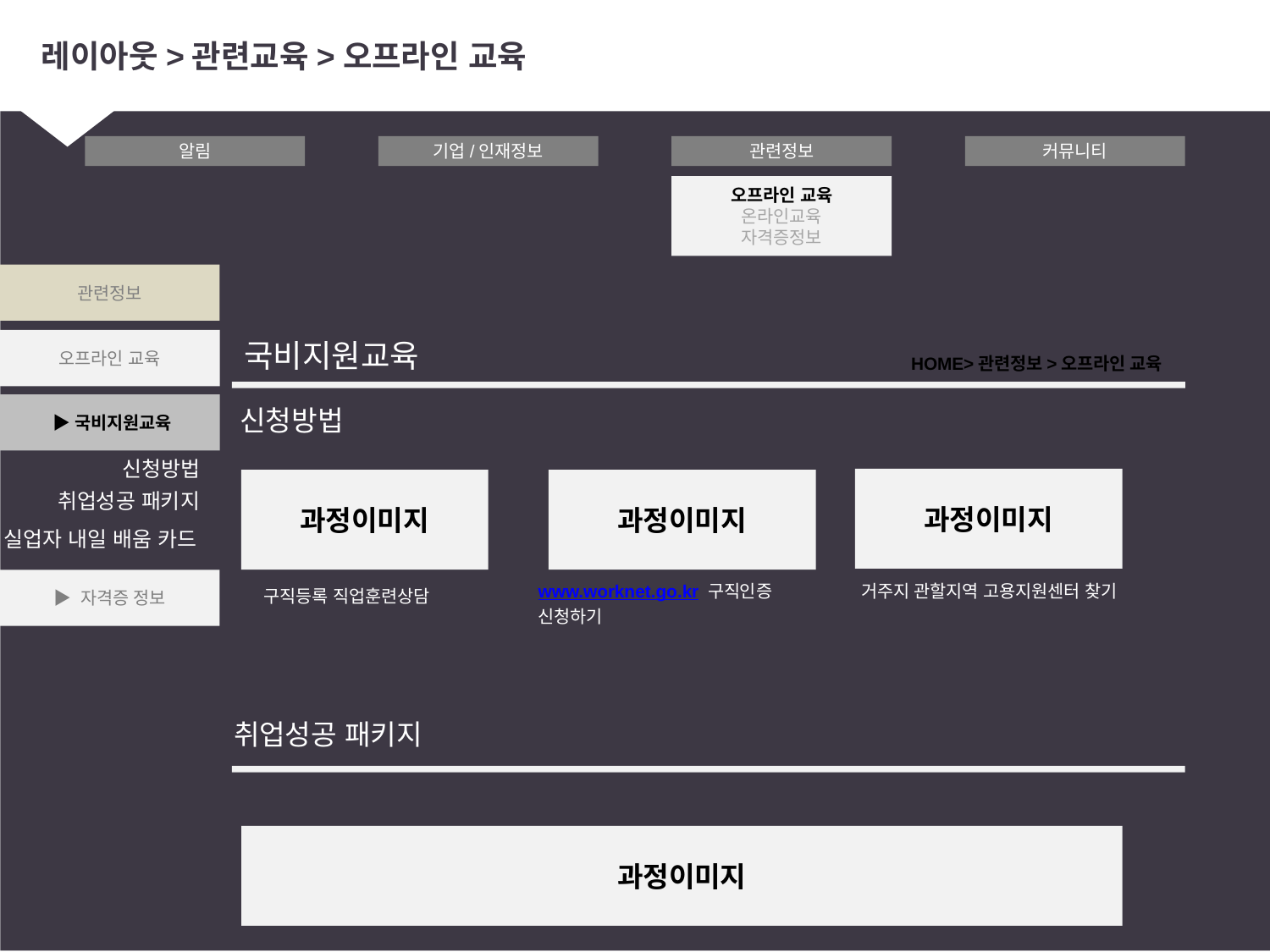

# 레이아웃>관련교육>오프라인 교육
알림
기업/인재정보
관련정보
커뮤니티

오프라인 교육
온라인교육
자격증정보

관련정보
오프라인 교육
국비지원교육
HOME>관련정보>오프라인 교육

 ▶국비지원교육
신청방법
신청방법
과정이미지
과정이미지
과정이미지
취업성공 패키지
실업자 내일 배움 카드
▶ 자격증 정보
거주지 관할지역 고용지원센터 찾기
www.worknet.go.kr 구직인증 신청하기
구직등록 직업훈련상담

취업성공 패키지

과정이미지